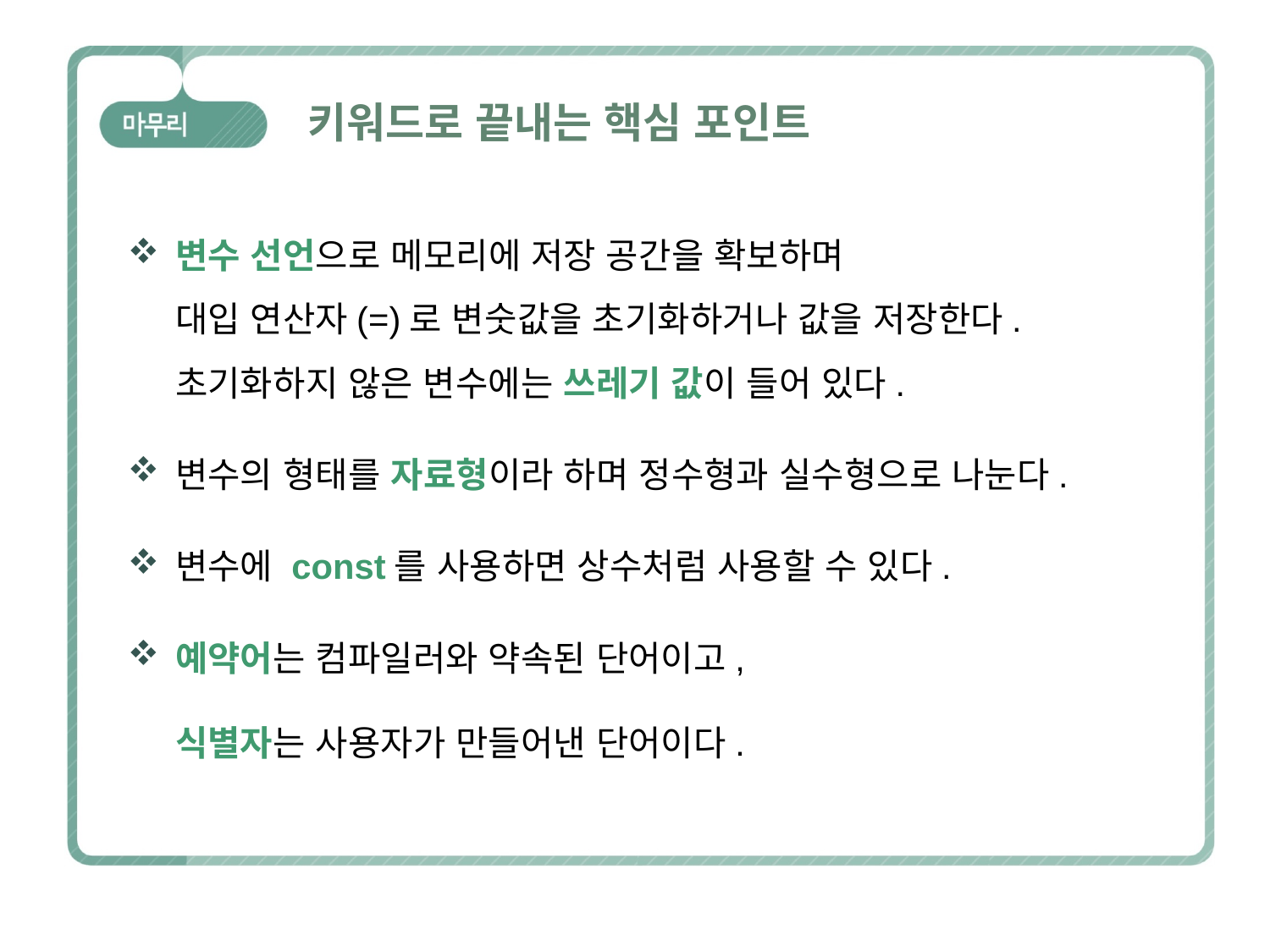

# 키워드로 끝내는 핵심 포인트
변수 선언으로 메모리에 저장 공간을 확보하며
대입 연산자(=)로 변숫값을 초기화하거나 값을 저장한다.
초기화하지 않은 변수에는 쓰레기 값이 들어 있다.
변수의 형태를 자료형이라 하며 정수형과 실수형으로 나눈다.
변수에 const를 사용하면 상수처럼 사용할 수 있다.
예약어는 컴파일러와 약속된 단어이고,
식별자는 사용자가 만들어낸 단어이다.